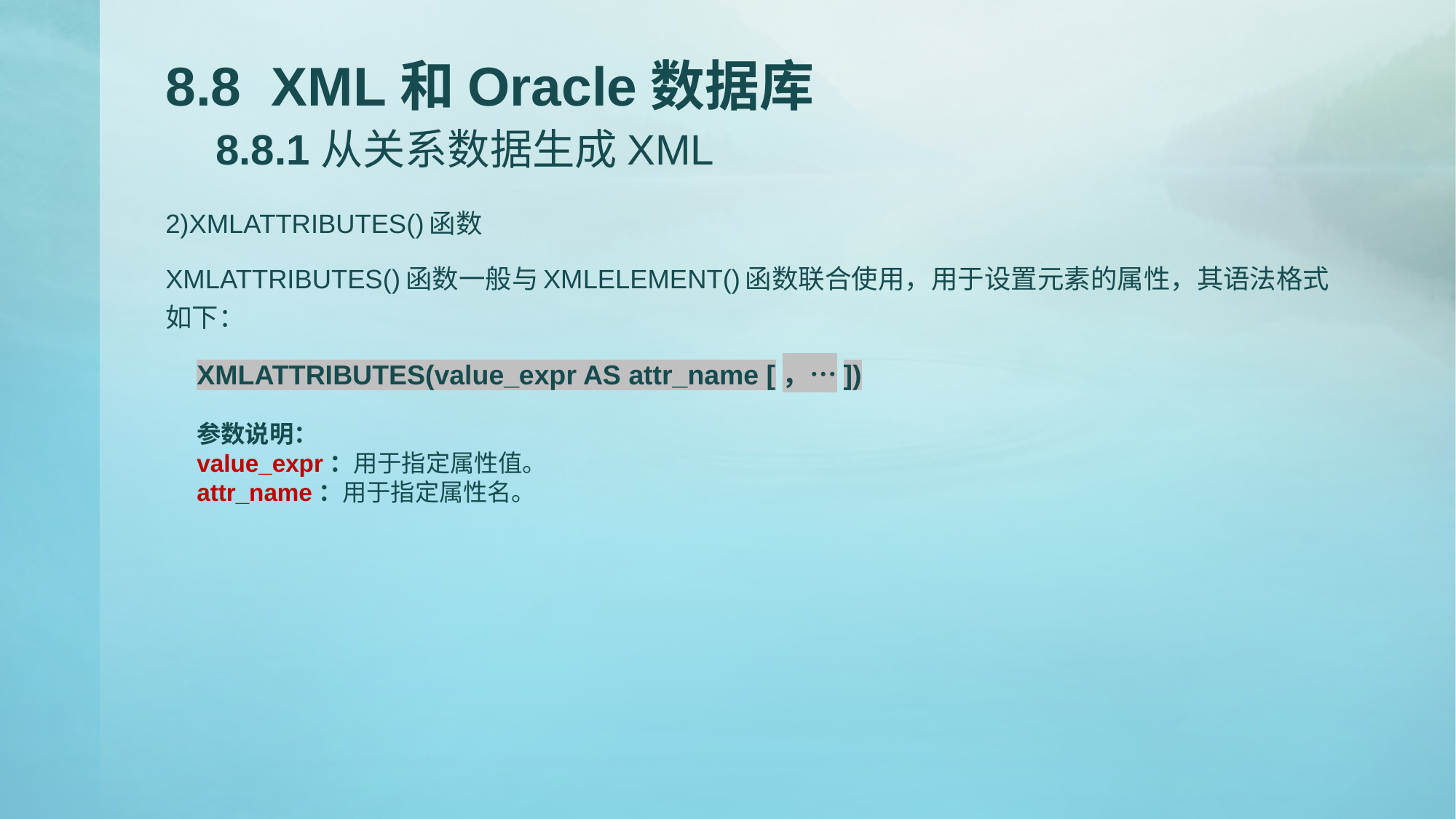

# 8.8  XML和Oracle数据库 8.8.1从关系数据生成XML
2)XMLATTRIBUTES()函数
XMLATTRIBUTES()函数一般与XMLELEMENT()函数联合使用，用于设置元素的属性，其语法格式如下：
XMLATTRIBUTES(value_expr AS attr_name [，…])

参数说明：
value_expr：用于指定属性值。
attr_name：用于指定属性名。